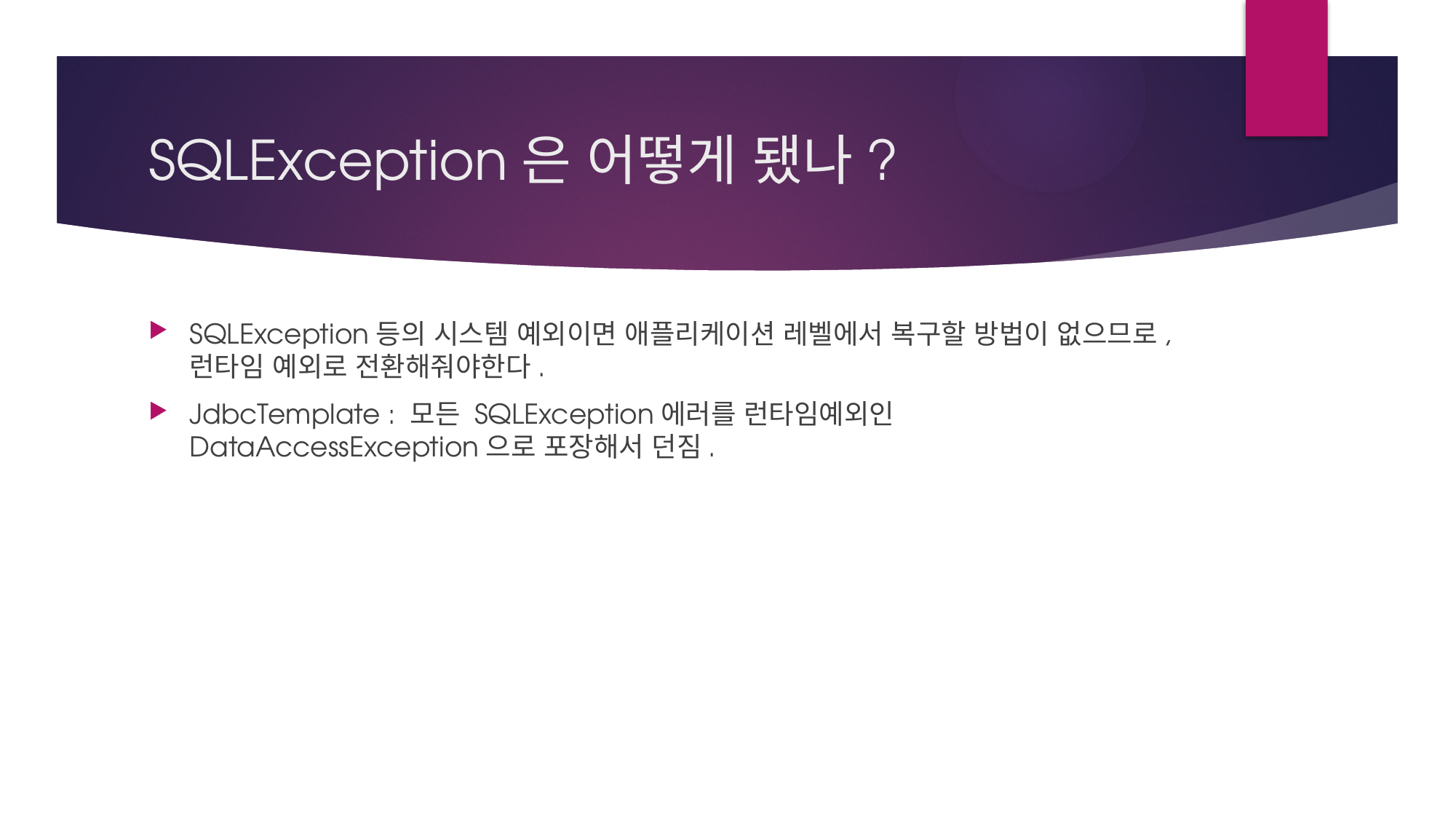

# SQLException은 어떻게 됐나?
SQLException등의 시스템 예외이면 애플리케이션 레벨에서 복구할 방법이 없으므로, 런타임 예외로 전환해줘야한다.
JdbcTemplate : 모든 SQLException에러를 런타임예외인 DataAccessException으로 포장해서 던짐.